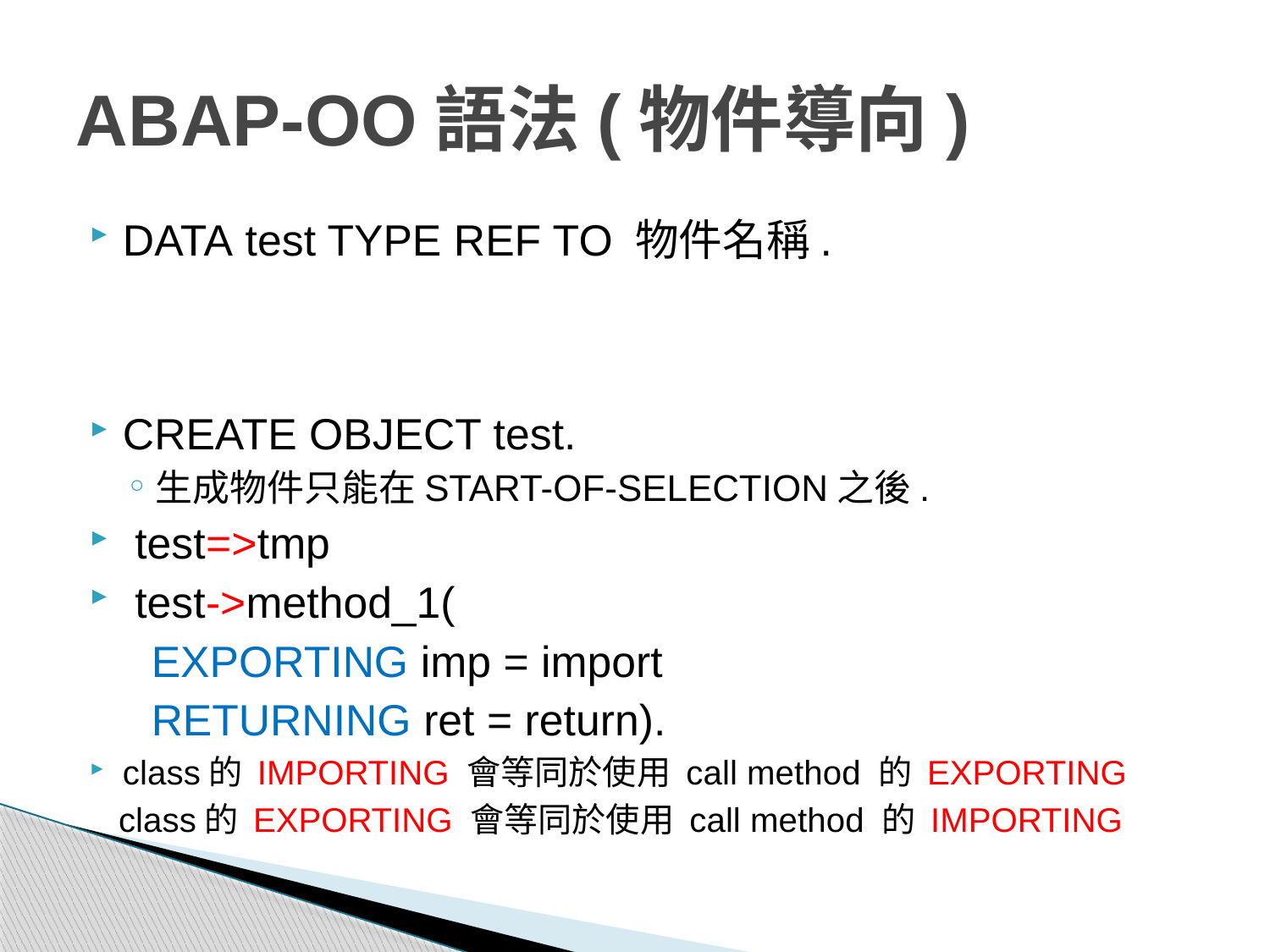

# ABAP-OO語法(物件導向)
DATA test TYPE REF TO 物件名稱.

CREATE OBJECT test.
生成物件只能在START-OF-SELECTION之後.
 test=>tmp
 test->method_1(
     EXPORTING imp = import
     RETURNING ret = return).
class的 IMPORTING 會等同於使用 call method 的 EXPORTING
   class的 EXPORTING 會等同於使用 call method 的 IMPORTING